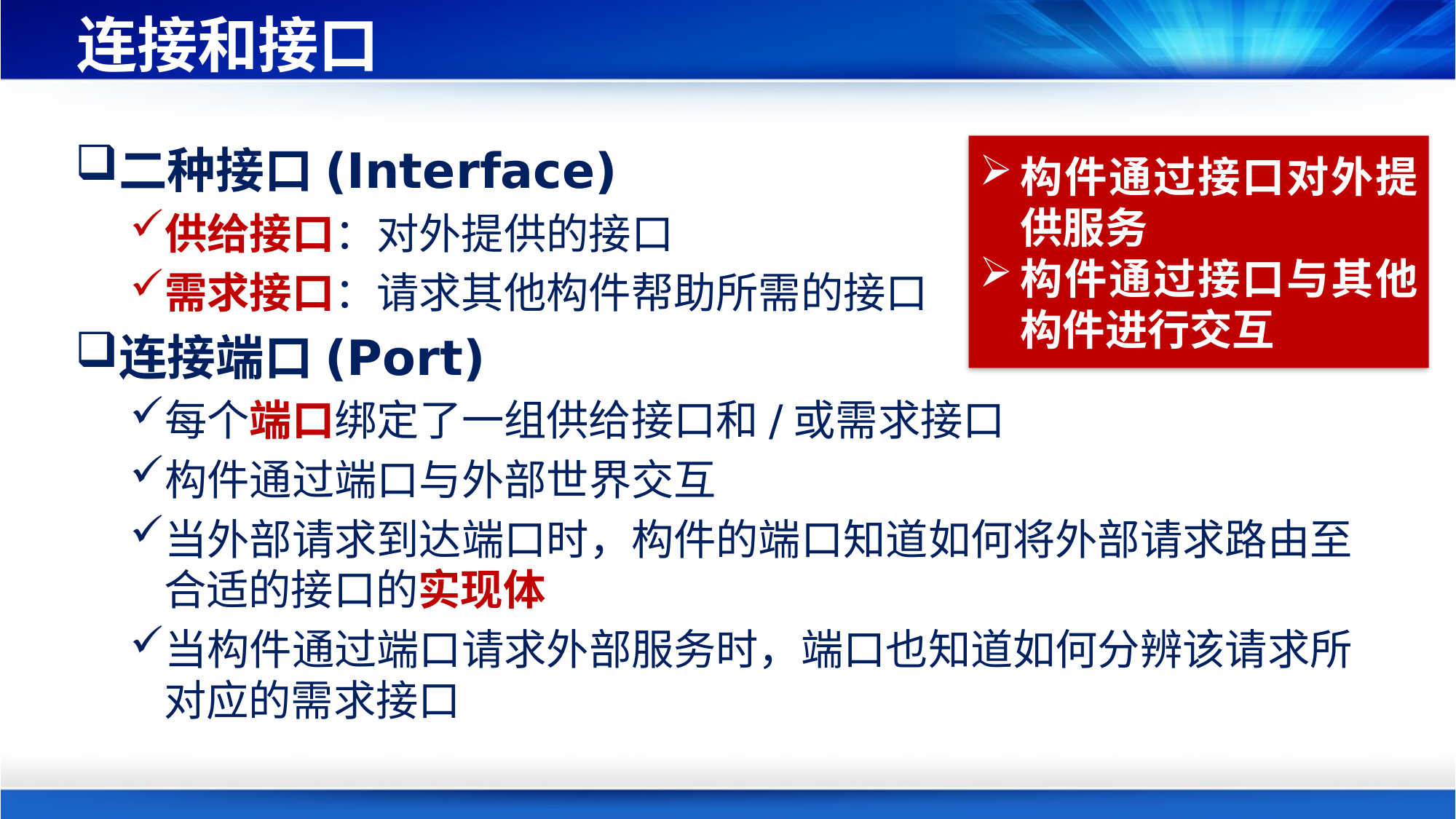

# 连接和接口
二种接口(Interface)
供给接口：对外提供的接口
需求接口：请求其他构件帮助所需的接口
连接端口(Port)
每个端口绑定了一组供给接口和/或需求接口
构件通过端口与外部世界交互
当外部请求到达端口时，构件的端口知道如何将外部请求路由至合适的接口的实现体
当构件通过端口请求外部服务时，端口也知道如何分辨该请求所对应的需求接口

构件通过接口对外提供服务
构件通过接口与其他构件进行交互